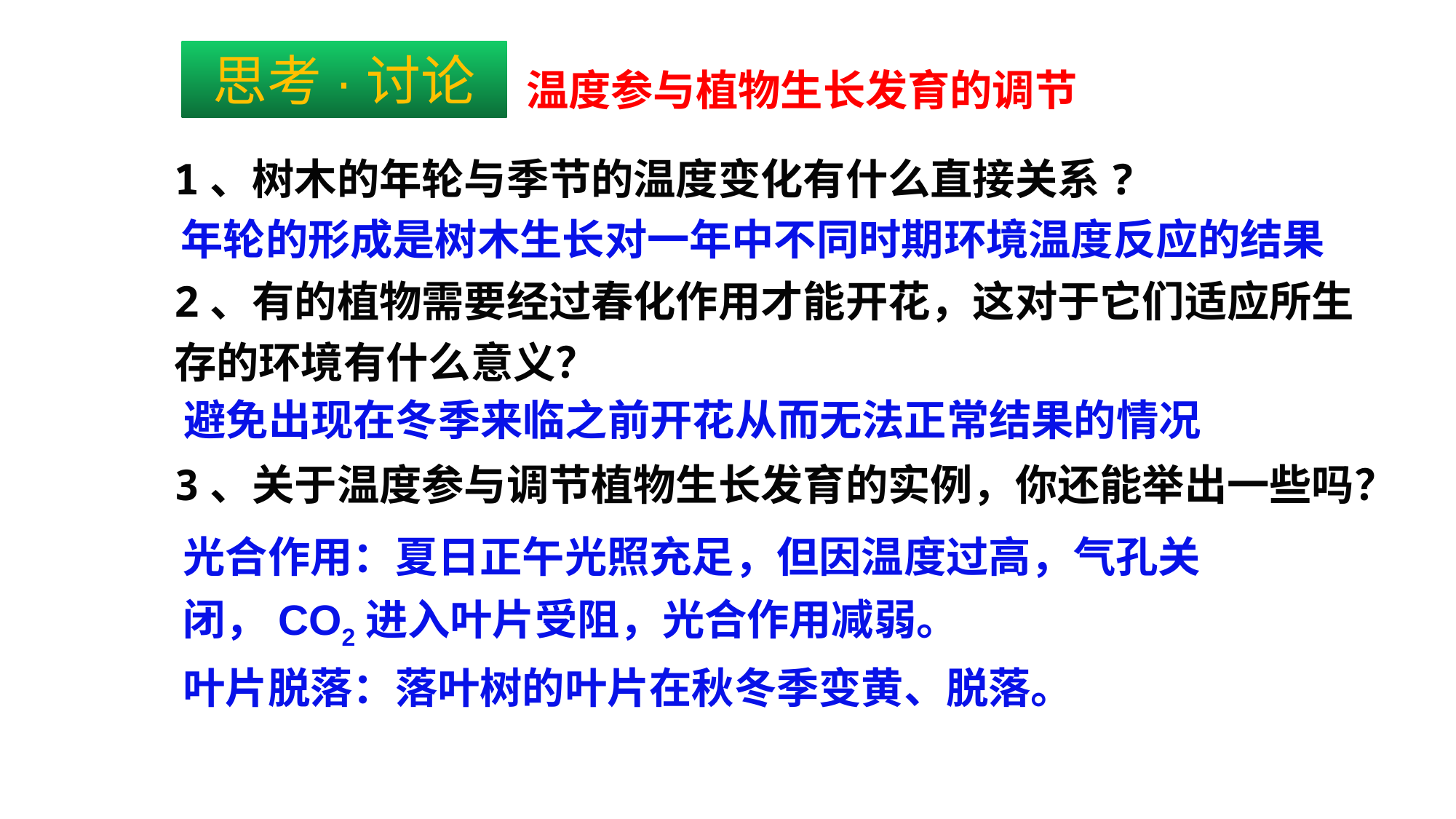

思考·讨论
温度参与植物生长发育的调节
1、树木的年轮与季节的温度变化有什么直接关系?

2、有的植物需要经过春化作用才能开花，这对于它们适应所生存的环境有什么意义？

3、关于温度参与调节植物生长发育的实例，你还能举出一些吗？
年轮的形成是树木生长对一年中不同时期环境温度反应的结果
避免出现在冬季来临之前开花从而无法正常结果的情况
光合作用：夏日正午光照充足，但因温度过高，气孔关闭，CO2进入叶片受阻，光合作用减弱。
叶片脱落：落叶树的叶片在秋冬季变黄、脱落。